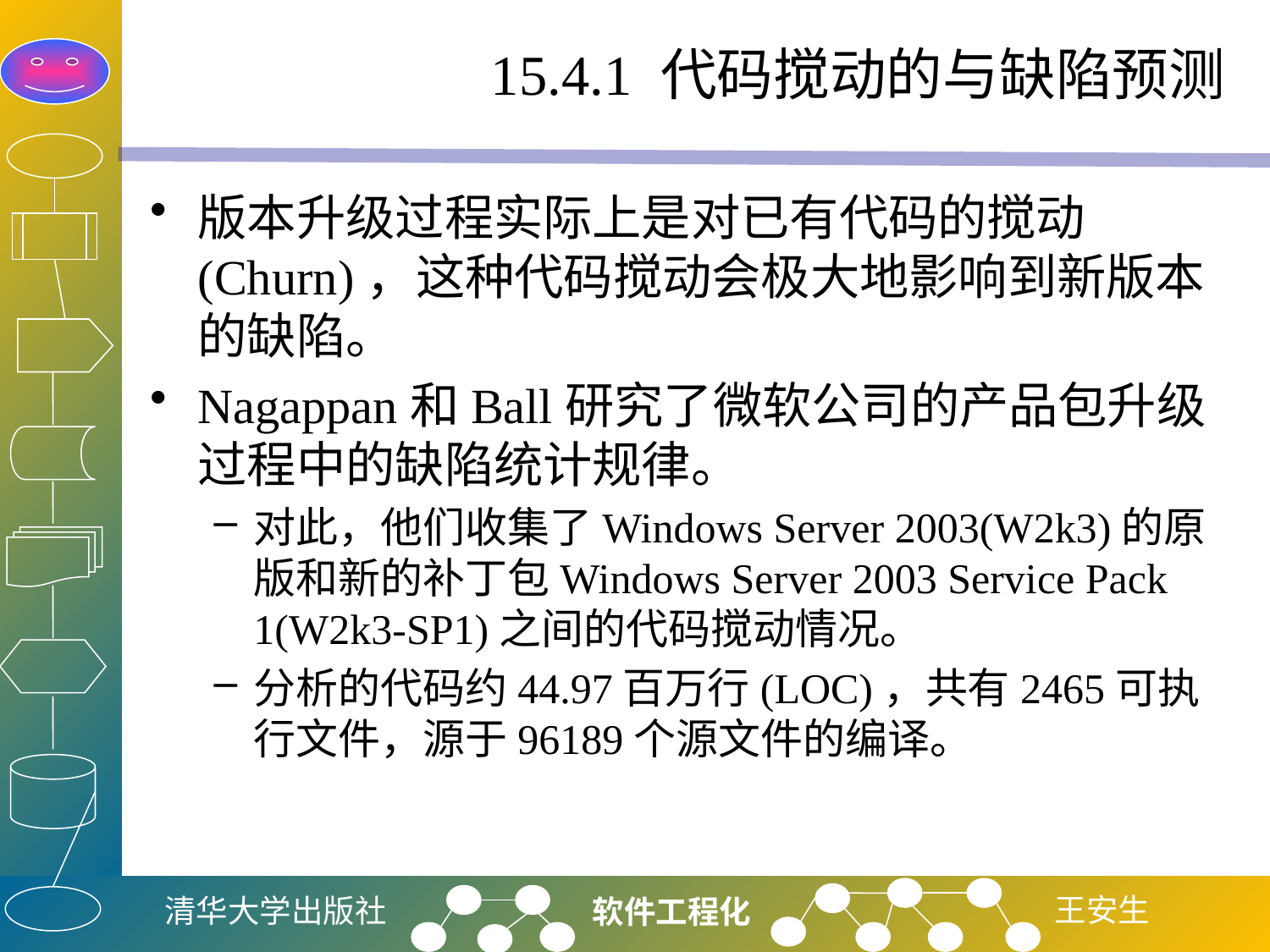

# 15.4.1 代码搅动的与缺陷预测
版本升级过程实际上是对已有代码的搅动(Churn)，这种代码搅动会极大地影响到新版本的缺陷。
Nagappan和Ball研究了微软公司的产品包升级过程中的缺陷统计规律。
对此，他们收集了Windows Server 2003(W2k3)的原版和新的补丁包Windows Server 2003 Service Pack 1(W2k3-SP1)之间的代码搅动情况。
分析的代码约44.97百万行(LOC)，共有2465可执行文件，源于96189个源文件的编译。